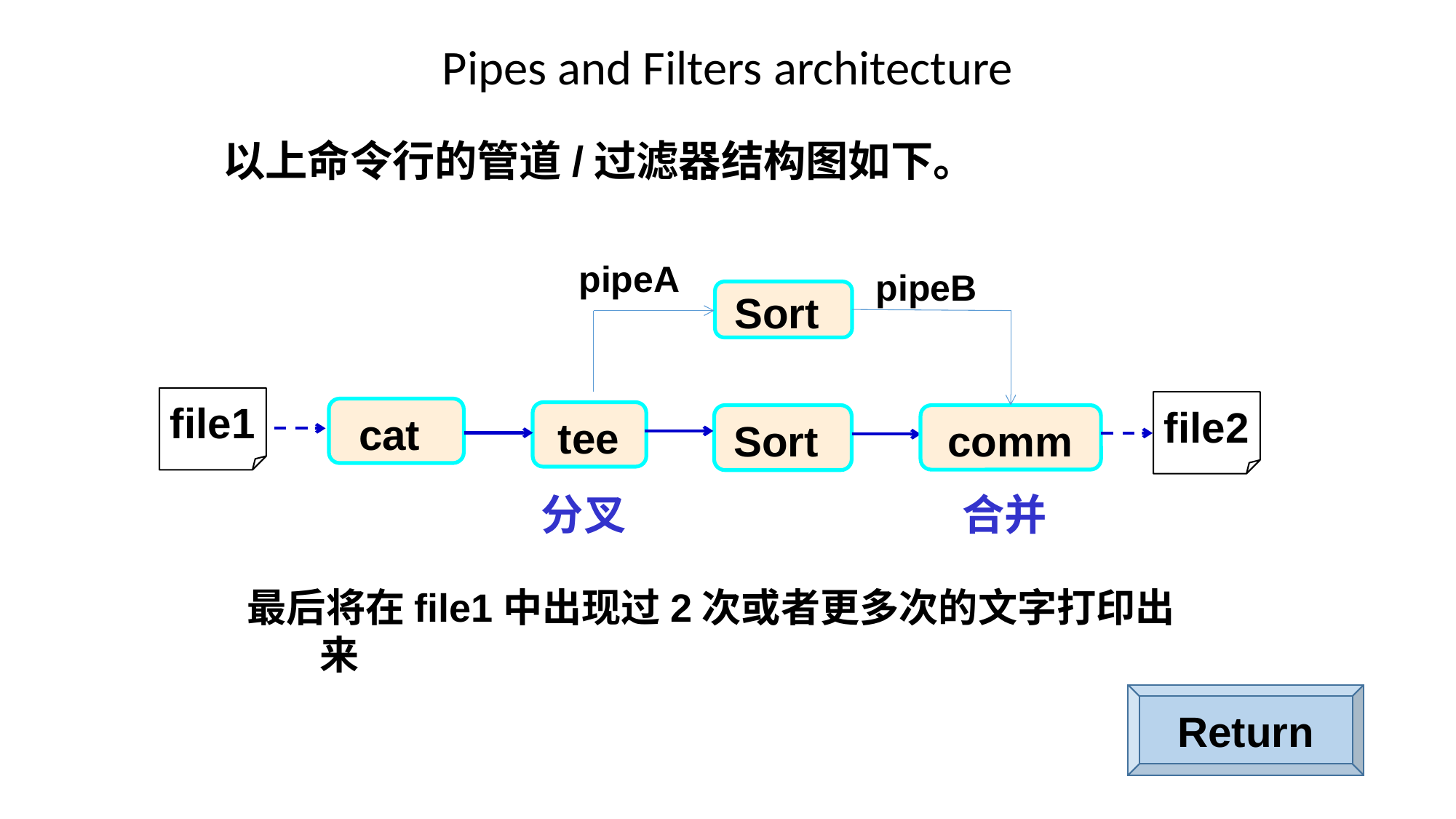

Pipes and Filters architecture
以上命令行的管道/过滤器结构图如下。
pipeA
pipeB
Sort
file1
file2
cat
 tee
 comm
Sort
合并
分叉
最后将在file1中出现过2次或者更多次的文字打印出来
Return